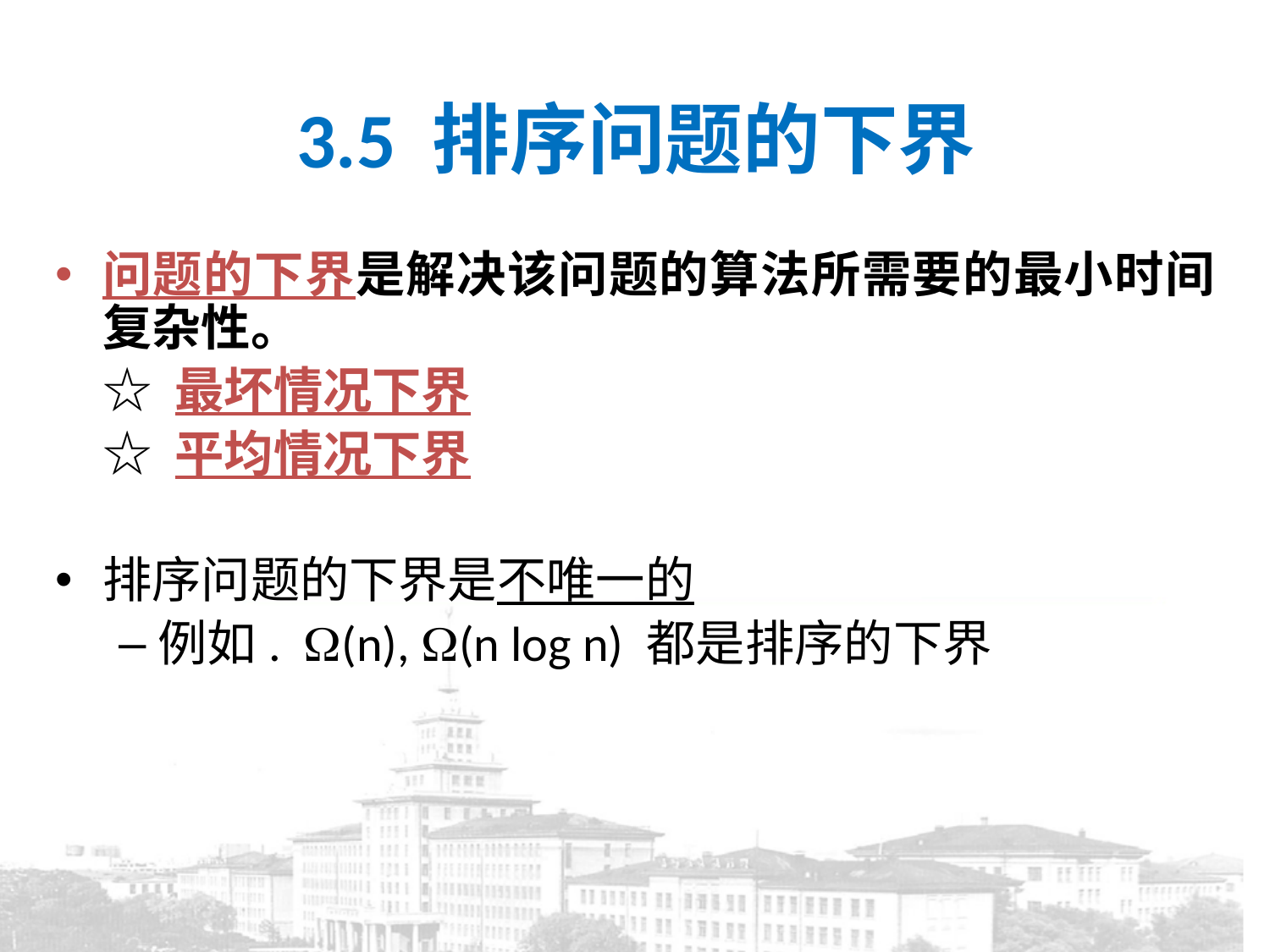

# 3.5 排序问题的下界
问题的下界是解决该问题的算法所需要的最小时间复杂性。
 	☆ 最坏情况下界
	☆ 平均情况下界

排序问题的下界是不唯一的
例如.  Ω(n), Ω(n log n) 都是排序的下界